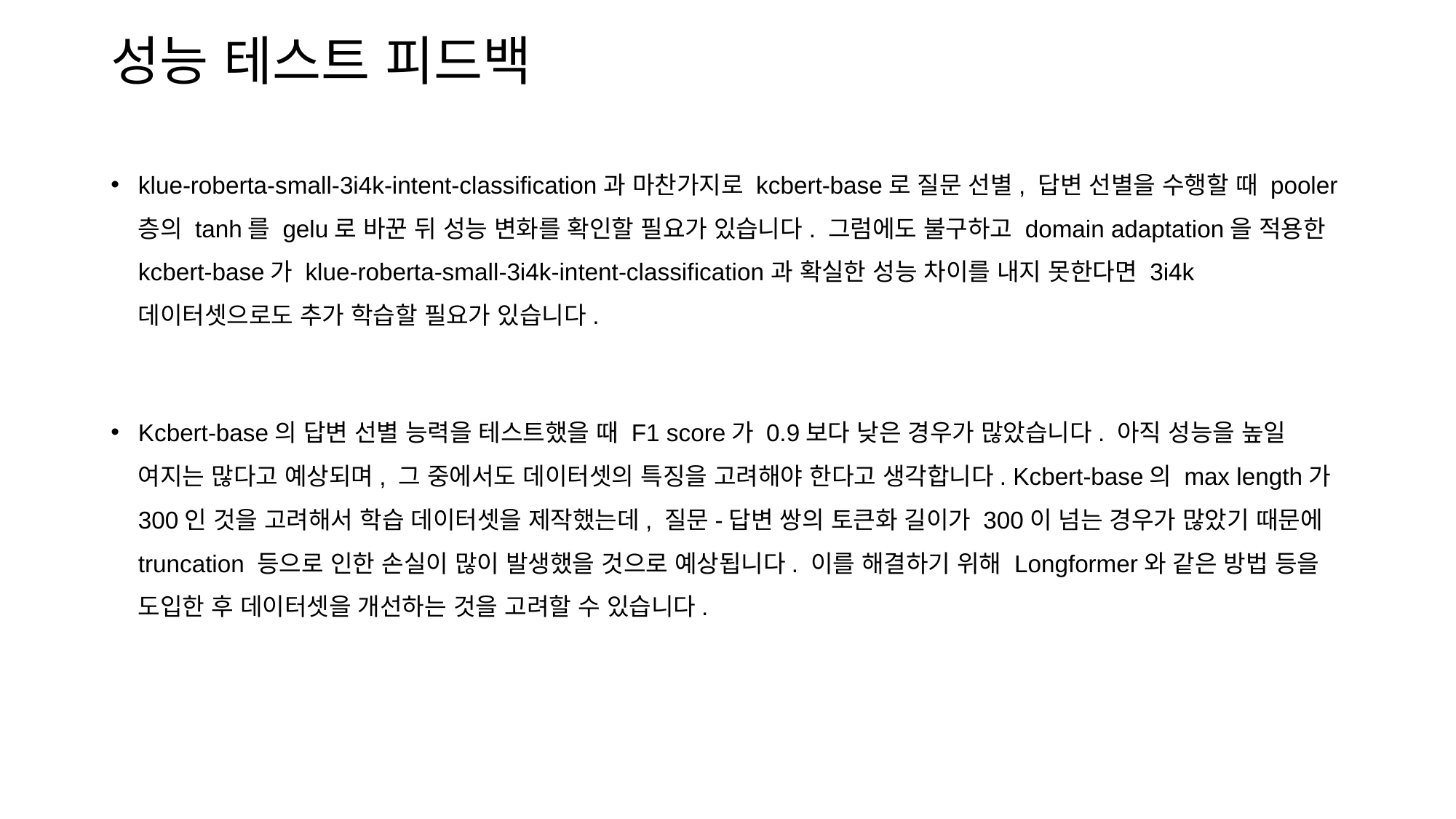

# 성능 테스트 피드백
klue-roberta-small-3i4k-intent-classification과 마찬가지로 kcbert-base로 질문 선별, 답변 선별을 수행할 때 pooler 층의 tanh를 gelu로 바꾼 뒤 성능 변화를 확인할 필요가 있습니다. 그럼에도 불구하고 domain adaptation을 적용한 kcbert-base가 klue-roberta-small-3i4k-intent-classification과 확실한 성능 차이를 내지 못한다면 3i4k 데이터셋으로도 추가 학습할 필요가 있습니다.

Kcbert-base의 답변 선별 능력을 테스트했을 때 F1 score가 0.9보다 낮은 경우가 많았습니다. 아직 성능을 높일 여지는 많다고 예상되며, 그 중에서도 데이터셋의 특징을 고려해야 한다고 생각합니다. Kcbert-base의 max length가 300인 것을 고려해서 학습 데이터셋을 제작했는데, 질문-답변 쌍의 토큰화 길이가 300이 넘는 경우가 많았기 때문에 truncation 등으로 인한 손실이 많이 발생했을 것으로 예상됩니다. 이를 해결하기 위해 Longformer와 같은 방법 등을 도입한 후 데이터셋을 개선하는 것을 고려할 수 있습니다.